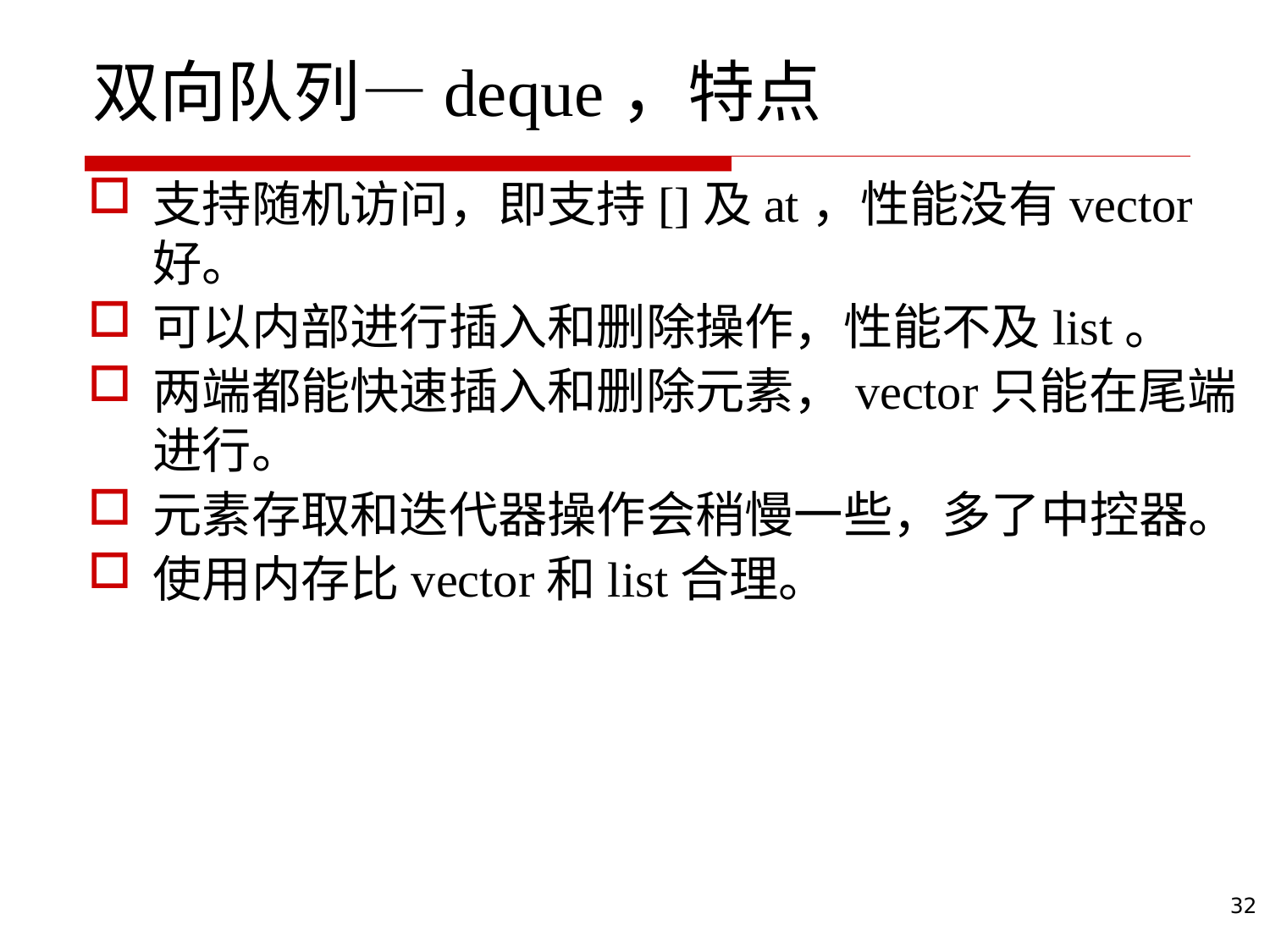

# 双向队列—deque，特点
支持随机访问，即支持[]及at，性能没有vector好。
可以内部进行插入和删除操作，性能不及list。
两端都能快速插入和删除元素，vector只能在尾端进行。
元素存取和迭代器操作会稍慢一些，多了中控器。
使用内存比vector和list合理。

32